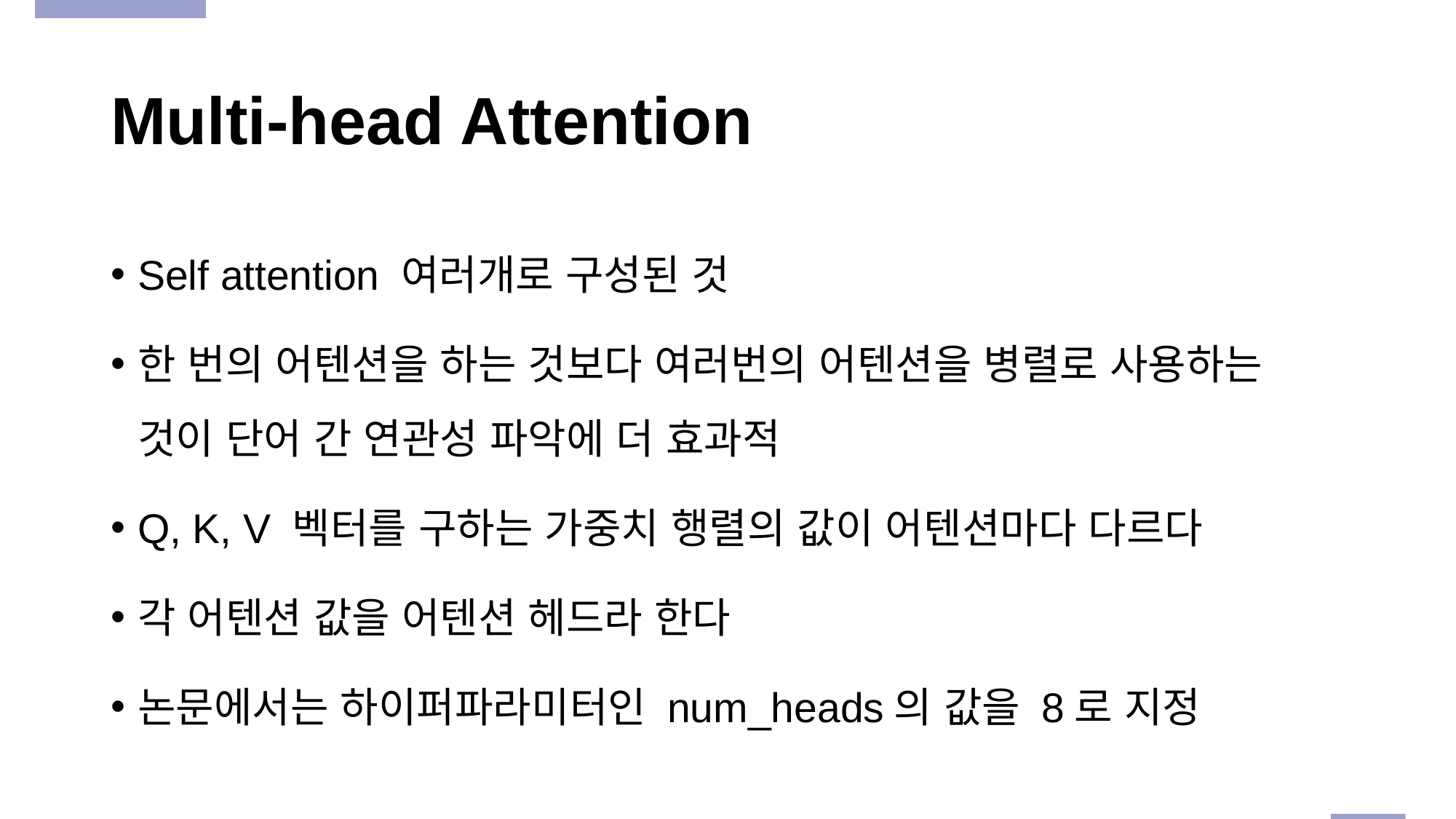

# Multi-head Attention
Self attention 여러개로 구성된 것
한 번의 어텐션을 하는 것보다 여러번의 어텐션을 병렬로 사용하는 것이 단어 간 연관성 파악에 더 효과적
Q, K, V 벡터를 구하는 가중치 행렬의 값이 어텐션마다 다르다
각 어텐션 값을 어텐션 헤드라 한다
논문에서는 하이퍼파라미터인 num_heads의 값을 8로 지정